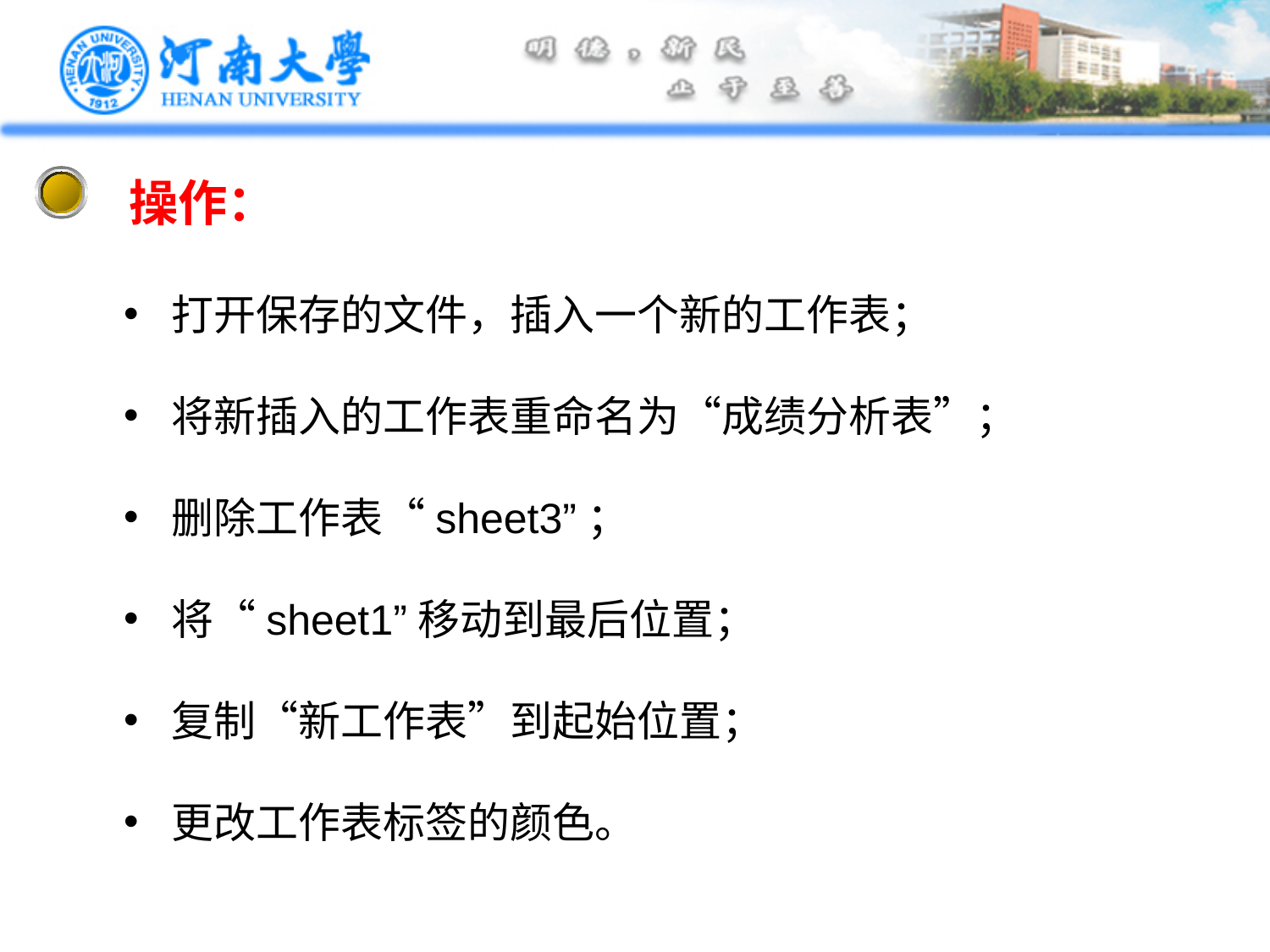

操作：

打开保存的文件，插入一个新的工作表；
将新插入的工作表重命名为“成绩分析表”；
删除工作表“sheet3”；
将“sheet1”移动到最后位置；
复制“新工作表”到起始位置；
更改工作表标签的颜色。